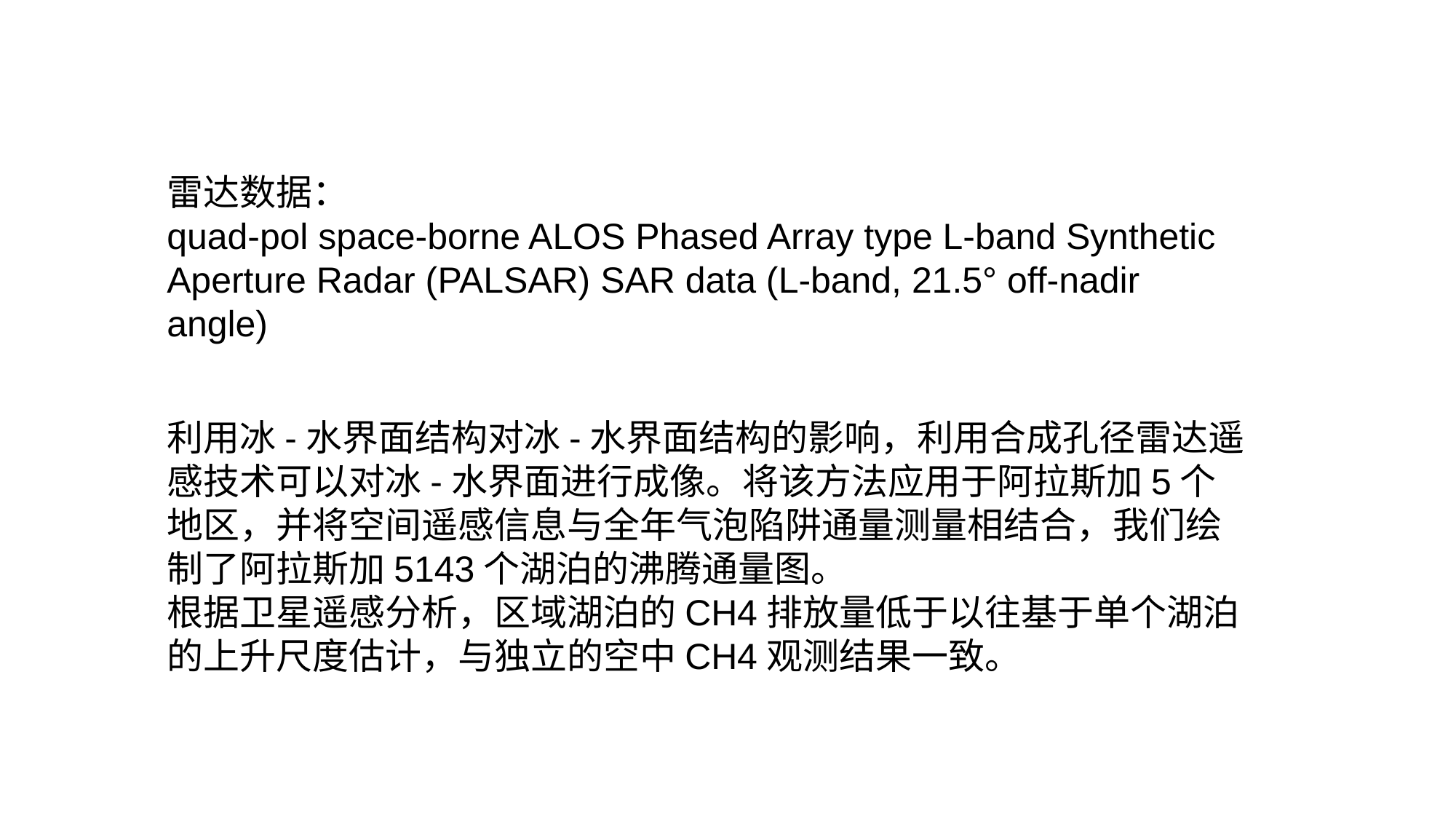

雷达数据：
quad-pol space-borne ALOS Phased Array type L-band Synthetic Aperture Radar (PALSAR) SAR data (L-band, 21.5° off-nadir angle)
利用冰-水界面结构对冰-水界面结构的影响，利用合成孔径雷达遥感技术可以对冰-水界面进行成像。将该方法应用于阿拉斯加5个地区，并将空间遥感信息与全年气泡陷阱通量测量相结合，我们绘制了阿拉斯加5143个湖泊的沸腾通量图。
根据卫星遥感分析，区域湖泊的CH4排放量低于以往基于单个湖泊的上升尺度估计，与独立的空中CH4观测结果一致。